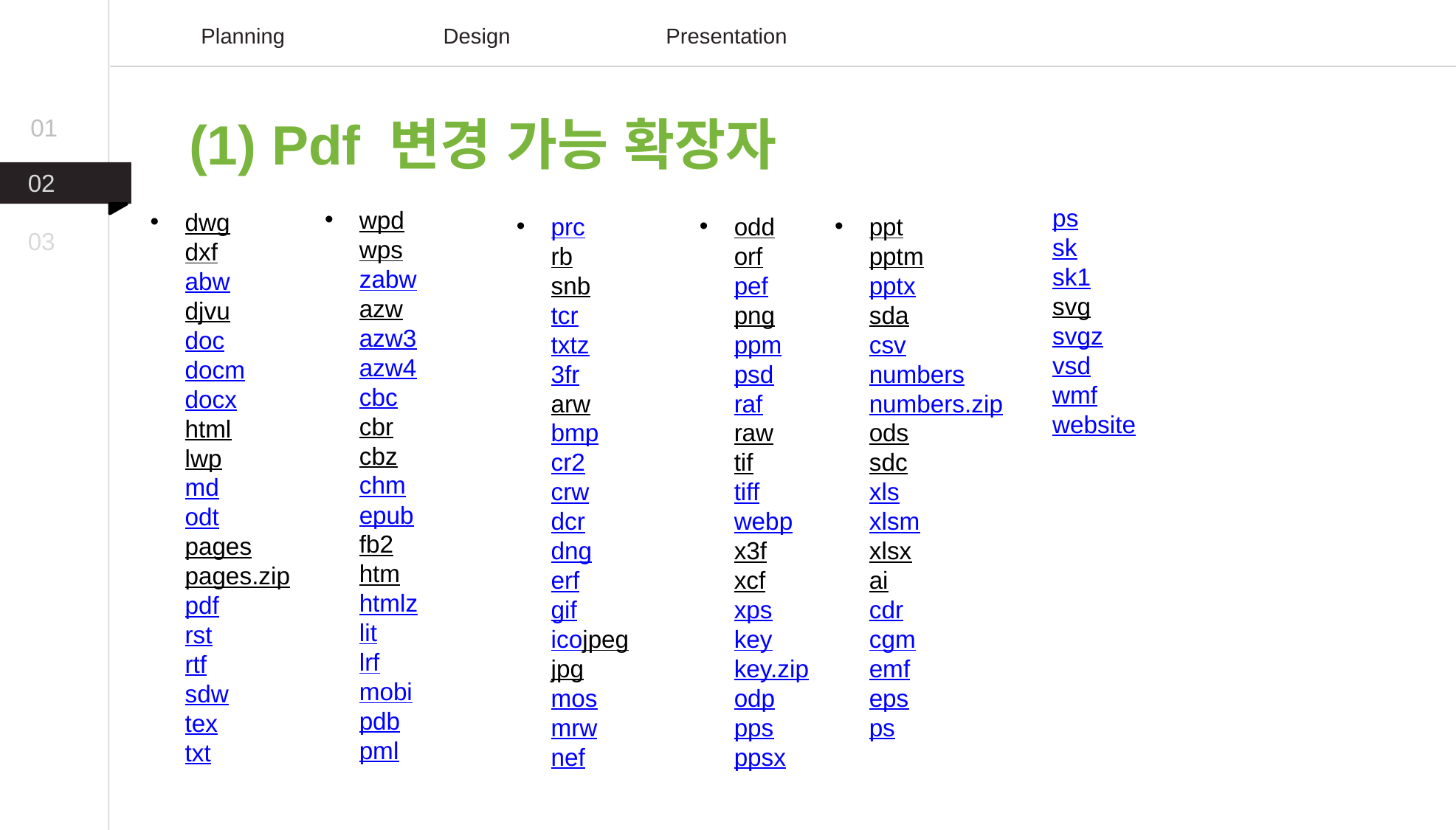

Planning
Design
Presentation
 (1) Pdf 변경 가능 확장자
01
02

ps
sk
sk1
svg
svgz
vsd
wmf
website
wpd
wps
zabw
azw
azw3
azw4
cbc
cbr
cbz
chm
epub
fb2
htm
htmlz
lit
lrf
mobi
pdb
pml

dwg
dxf
abw
djvu
doc
docm
docx
html
lwp
md
odt
pages
pages.zip
pdf
rst
rtf
sdw
tex
txt
prc
rb
snb
tcr
txtz
3fr
arw
bmp
cr2
crw
dcr
dng
erf
gif
icojpeg
jpg
mos
mrw
nef
odd
orf
pef
png
ppm
psd
raf
raw
tif
tiff
webp
x3f
xcf
xps
key
key.zip
odp
pps
ppsx
ppt
pptm
pptx
sda
csv
numbers
numbers.zip
ods
sdc
xls
xlsm
xlsx
ai
cdr
cgm
emf
eps
ps
03